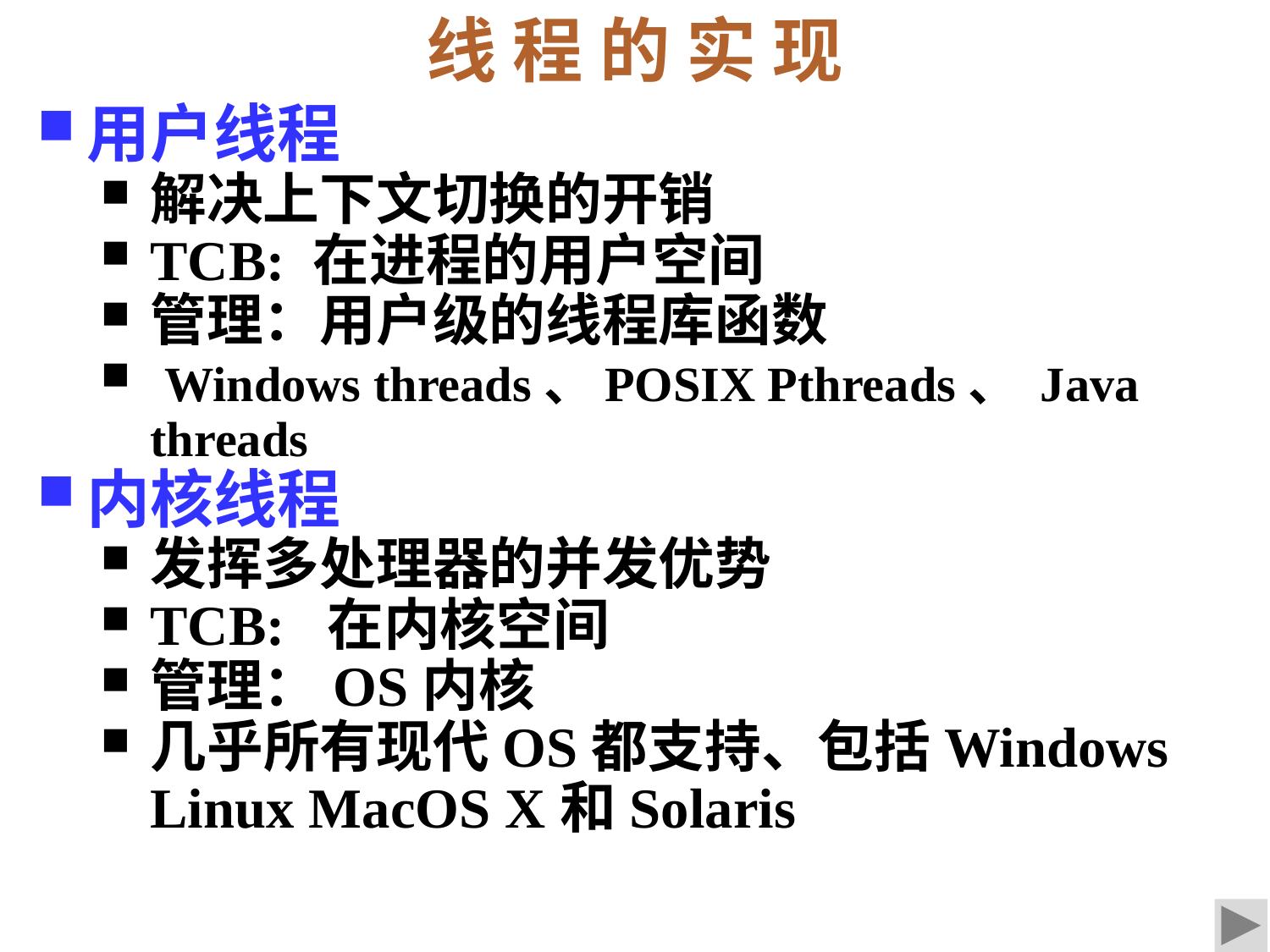

线 程 的 实 现
用户线程
解决上下文切换的开销
TCB: 在进程的用户空间
管理：用户级的线程库函数
 Windows threads、POSIX Pthreads、 Java threads
内核线程
发挥多处理器的并发优势
TCB:  在内核空间
管理：OS内核
几乎所有现代OS都支持、包括Windows Linux MacOS X和Solaris